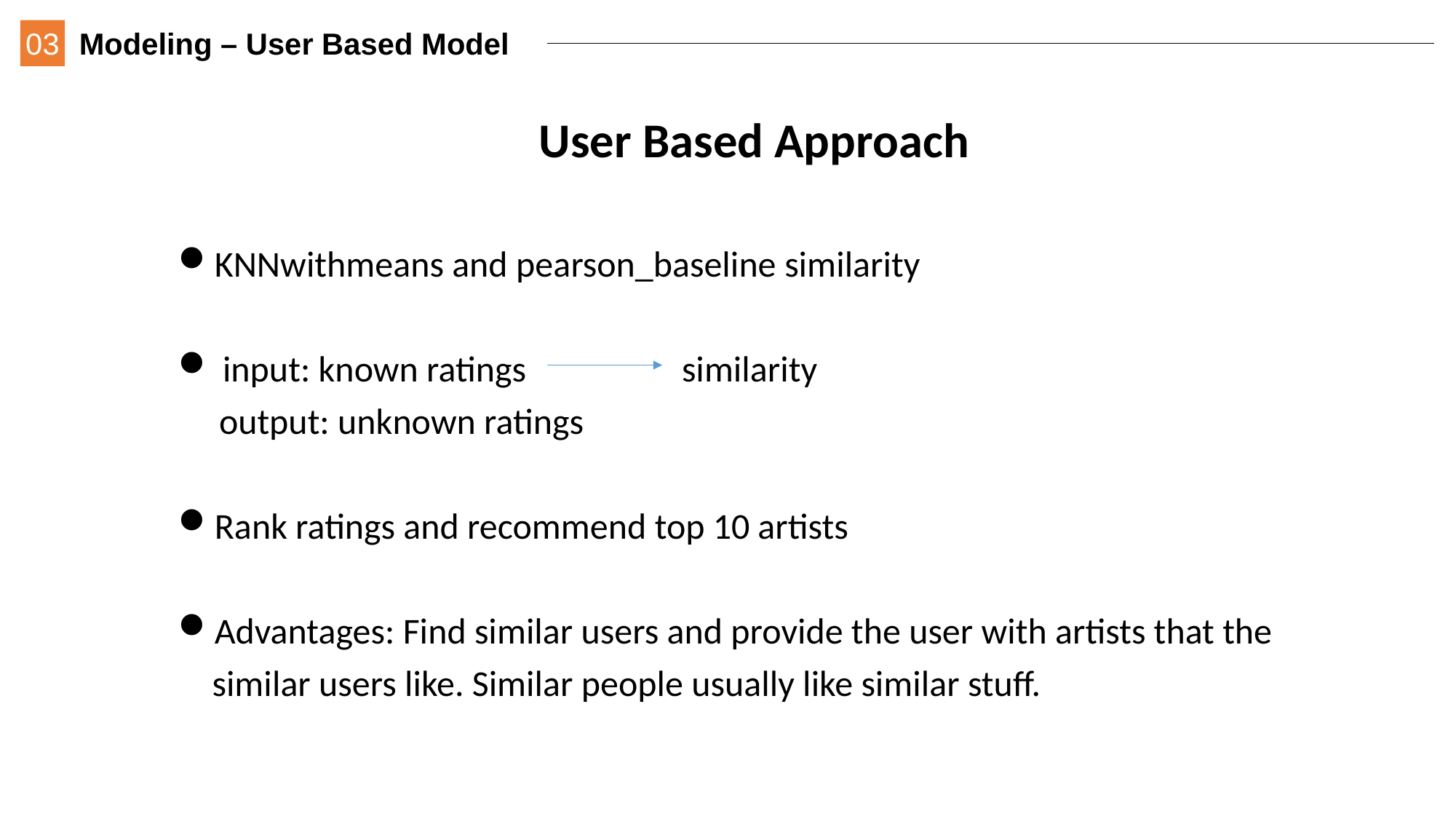

03
Modeling – User Based Model

User Based Approach
KNNwithmeans and pearson_baseline similarity

 input: known ratings                   similarity
     output: unknown ratings

Rank ratings and recommend top 10 artists

Advantages: Find similar users and provide the user with artists that the similar users like. Similar people usually like similar stuff.
详细介绍作品的内容，详细介绍作品的内容，详细介绍作品的内容，详细介绍作品的内容，详细介绍作品的内容，详细介绍作品的内容。